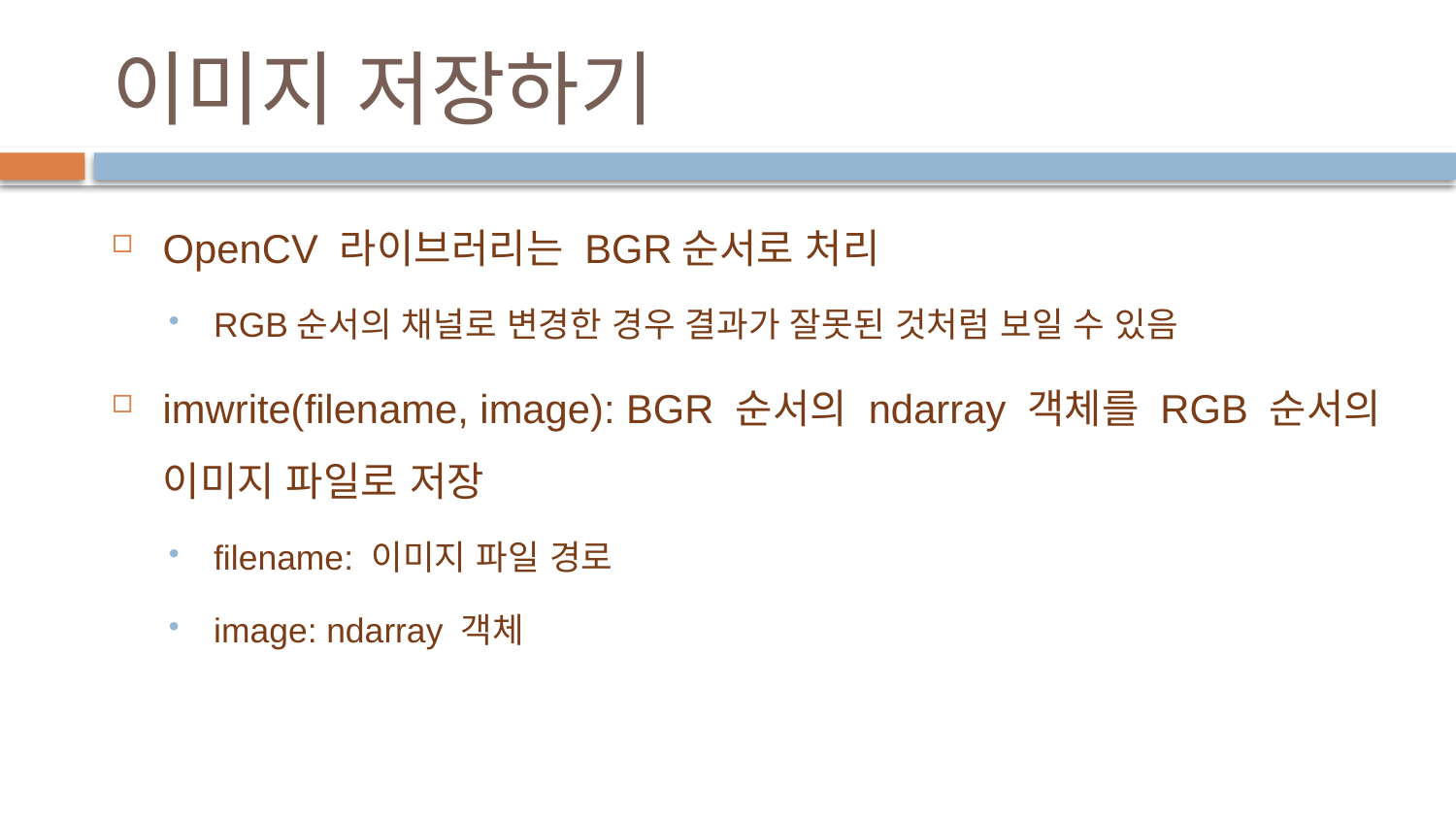

# 이미지 저장하기
OpenCV 라이브러리는 BGR순서로 처리
RGB순서의 채널로 변경한 경우 결과가 잘못된 것처럼 보일 수 있음
imwrite(filename, image): BGR 순서의 ndarray 객체를 RGB 순서의 이미지 파일로 저장
filename: 이미지 파일 경로
image: ndarray 객체